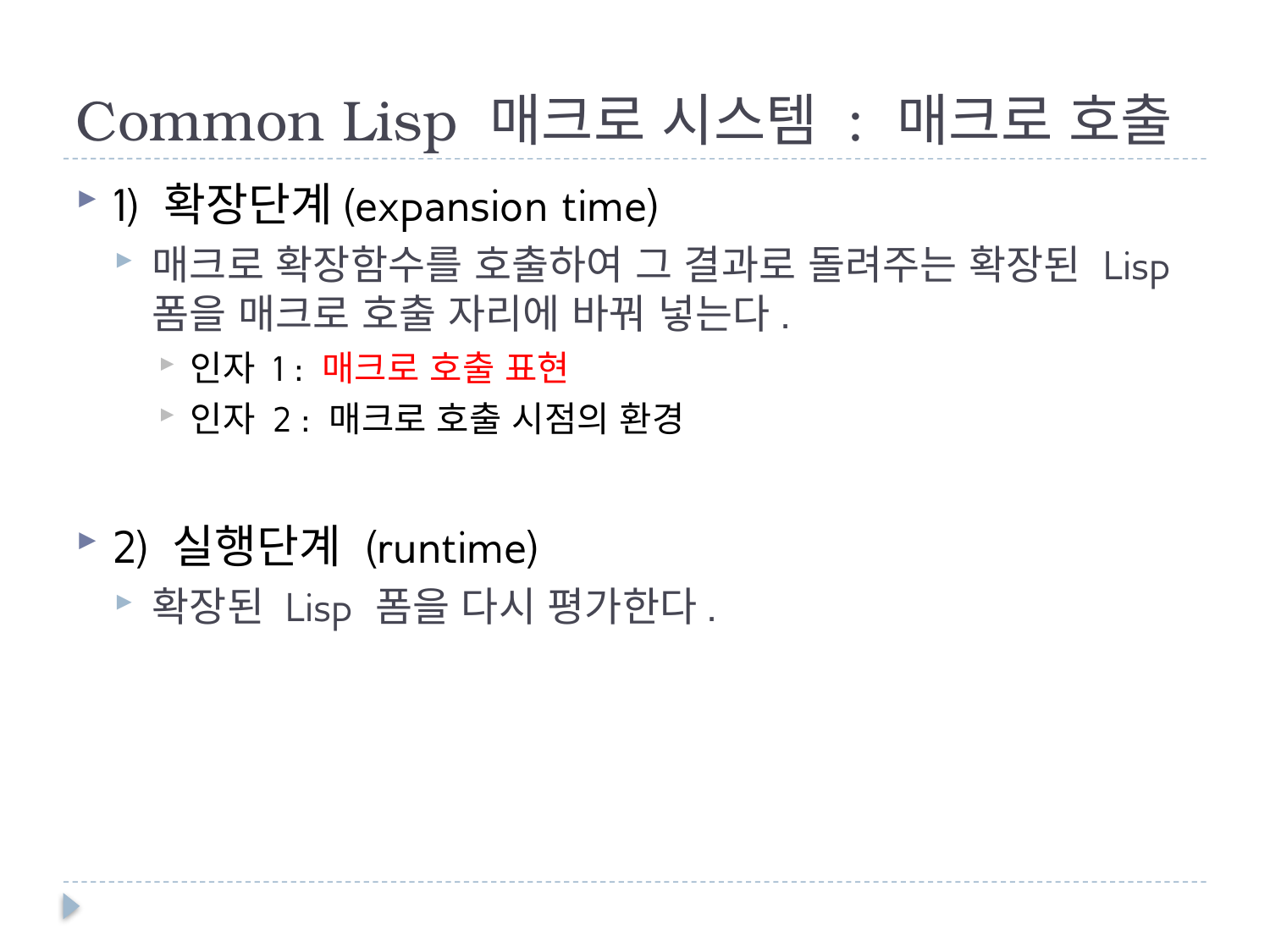

# Common Lisp 매크로 시스템 : 매크로 호출
1) 확장단계(expansion time)
매크로 확장함수를 호출하여 그 결과로 돌려주는 확장된 Lisp 폼을 매크로 호출 자리에 바꿔 넣는다.
인자 1 : 매크로 호출 표현
인자 2 : 매크로 호출 시점의 환경

2) 실행단계 (runtime)
확장된 Lisp 폼을 다시 평가한다.